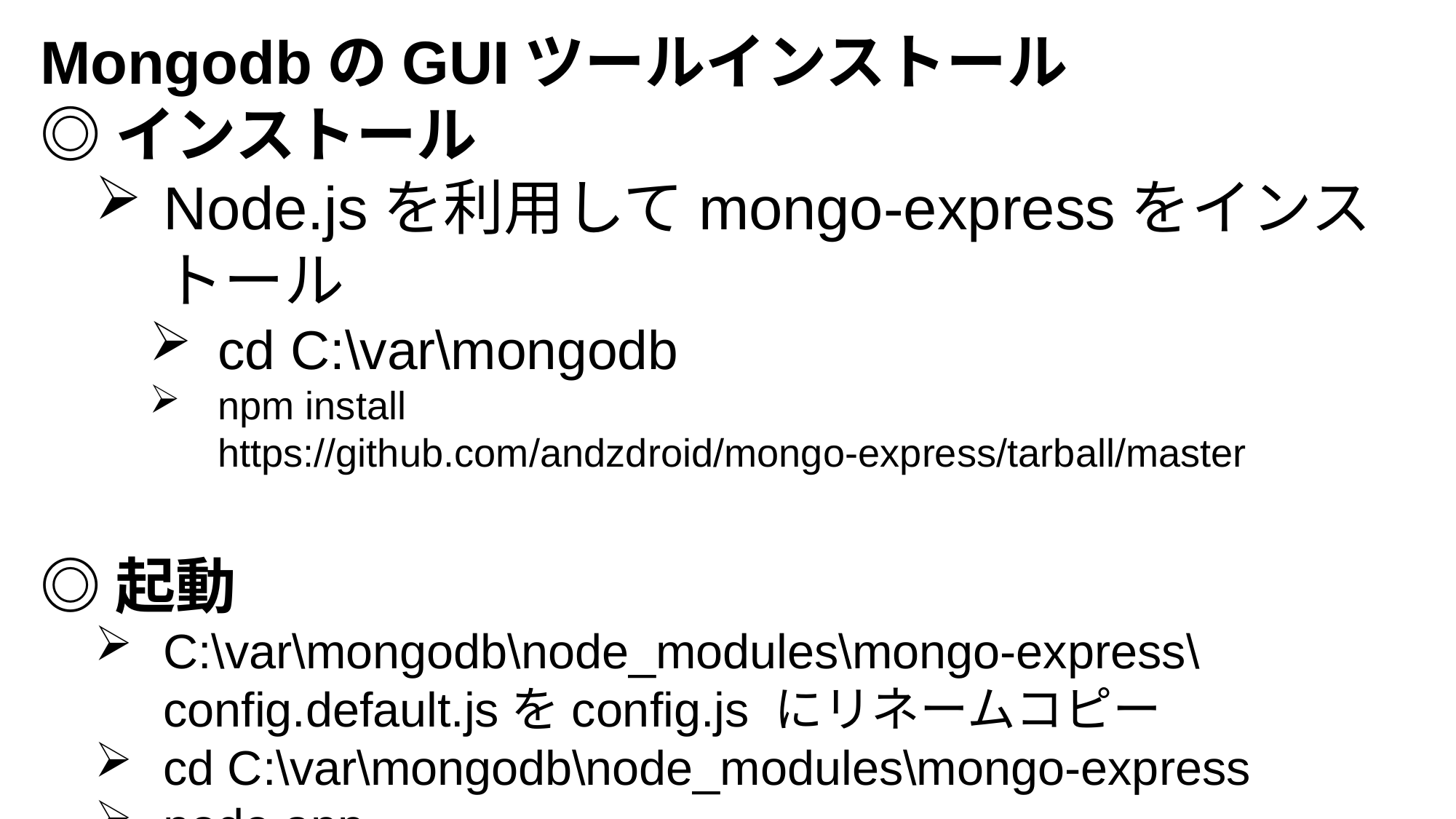

MongodbのGUIツールインストール
◎インストール
Node.jsを利用してmongo-expressをインストール
cd C:\var\mongodb
npm install https://github.com/andzdroid/mongo-express/tarball/master

◎起動
C:\var\mongodb\node_modules\mongo-express\config.default.jsをconfig.js にリネームコピー
cd C:\var\mongodb\node_modules\mongo-express
node app
http://localhost:8081